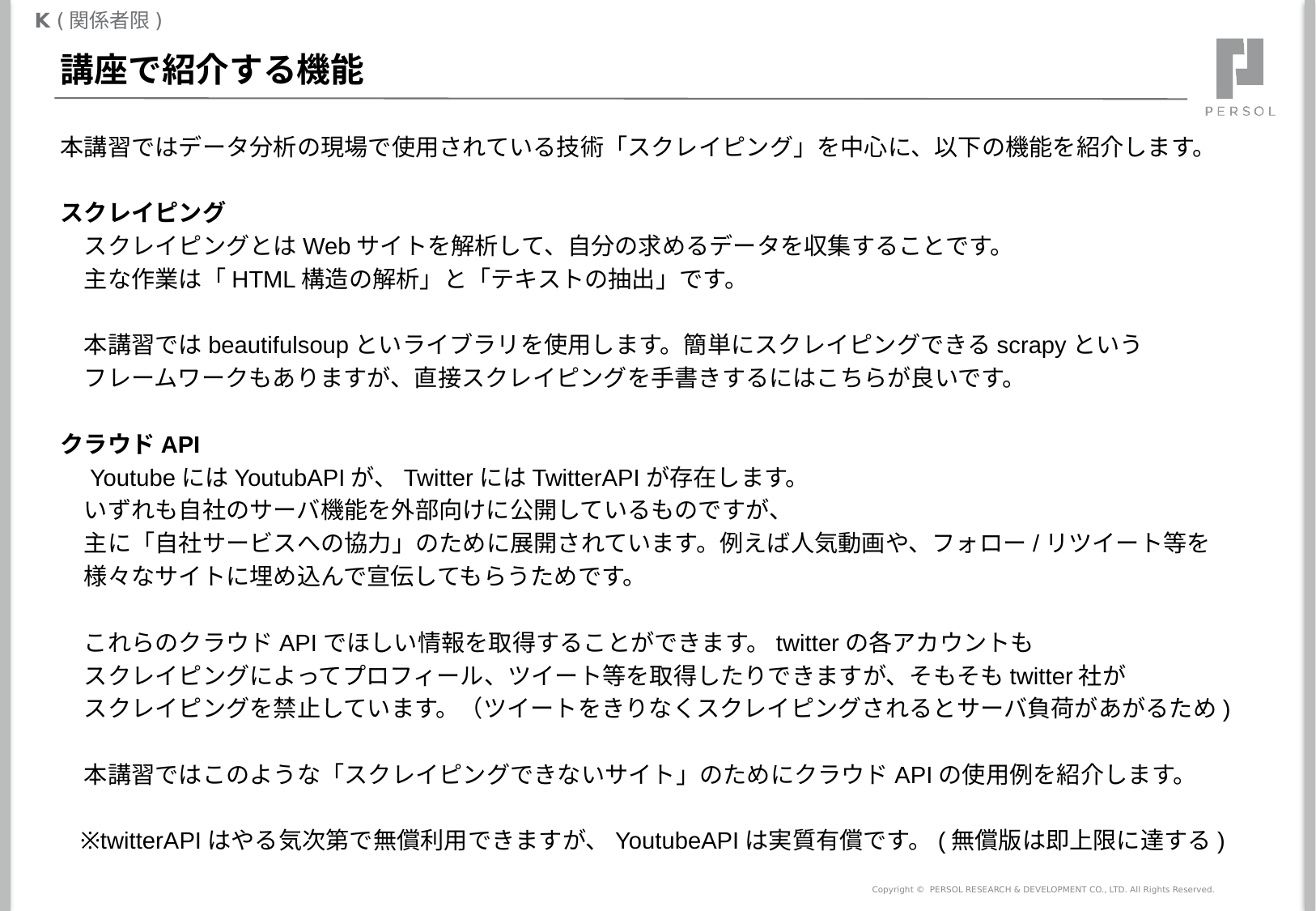

# 講座で紹介する機能
本講習ではデータ分析の現場で使用されている技術「スクレイピング」を中心に、以下の機能を紹介します。

スクレイピング
　スクレイピングとはWebサイトを解析して、自分の求めるデータを収集することです。
　主な作業は「HTML構造の解析」と「テキストの抽出」です。

　本講習ではbeautifulsoupといライブラリを使用します。簡単にスクレイピングできるscrapyという
　フレームワークもありますが、直接スクレイピングを手書きするにはこちらが良いです。

クラウドAPI
　YoutubeにはYoutubAPIが、TwitterにはTwitterAPIが存在します。
　いずれも自社のサーバ機能を外部向けに公開しているものですが、
　主に「自社サービスへの協力」のために展開されています。例えば人気動画や、フォロー/リツイート等を
　様々なサイトに埋め込んで宣伝してもらうためです。

　これらのクラウドAPIでほしい情報を取得することができます。twitterの各アカウントも
　スクレイピングによってプロフィール、ツイート等を取得したりできますが、そもそもtwitter社が
　スクレイピングを禁止しています。（ツイートをきりなくスクレイピングされるとサーバ負荷があがるため)

　本講習ではこのような「スクレイピングできないサイト」のためにクラウドAPIの使用例を紹介します。

   ※twitterAPIはやる気次第で無償利用できますが、YoutubeAPIは実質有償です。(無償版は即上限に達する)